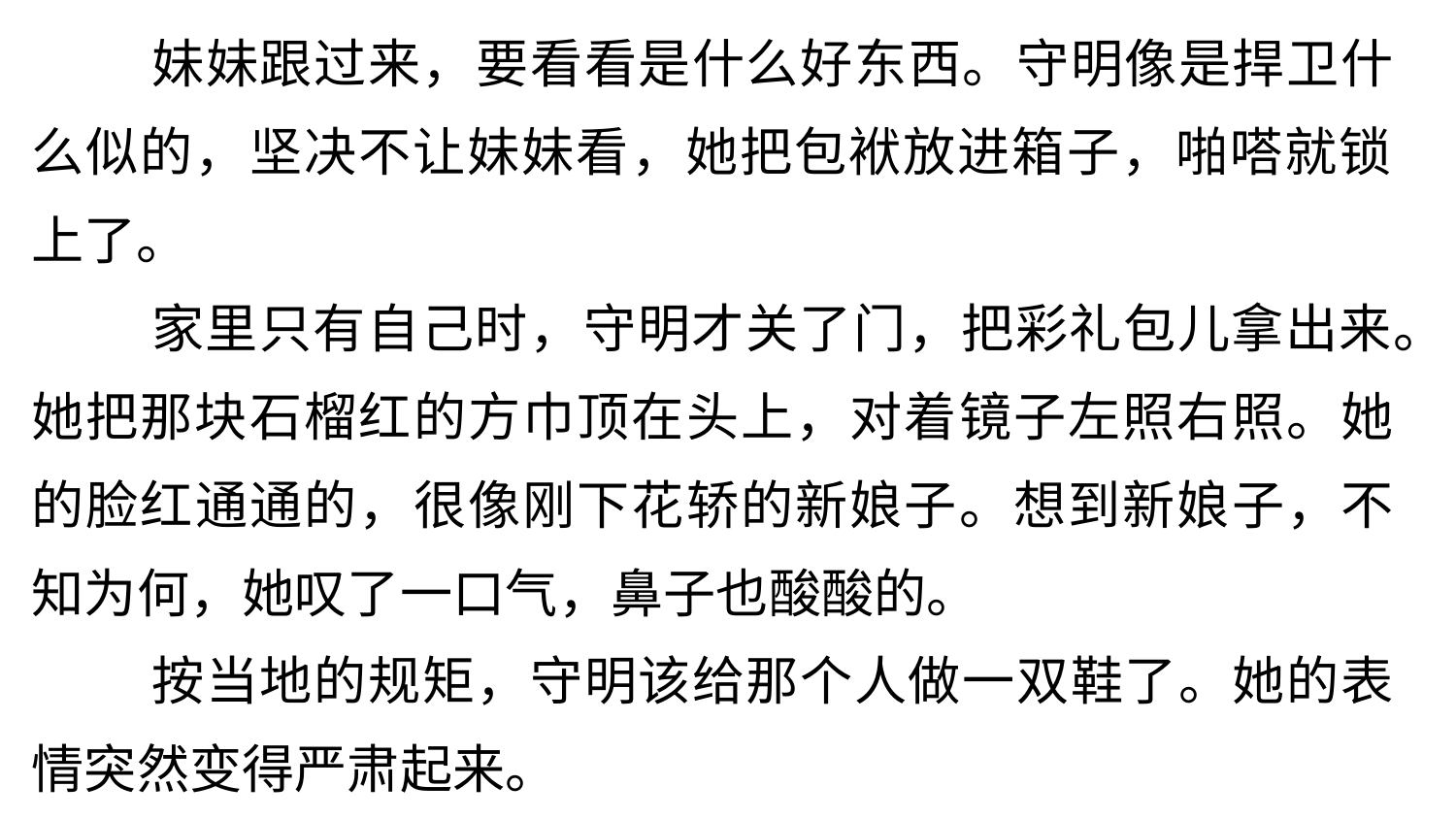

妹妹跟过来，要看看是什么好东西。守明像是捍卫什么似的，坚决不让妹妹看，她把包袱放进箱子，啪嗒就锁
上了。
        家里只有自己时，守明才关了门，把彩礼包儿拿出来。她把那块石榴红的方巾顶在头上，对着镜子左照右照。她的脸红通通的，很像刚下花轿的新娘子。想到新娘子，不知为何，她叹了一口气，鼻子也酸酸的。
        按当地的规矩，守明该给那个人做一双鞋了。她的表情突然变得严肃起来。